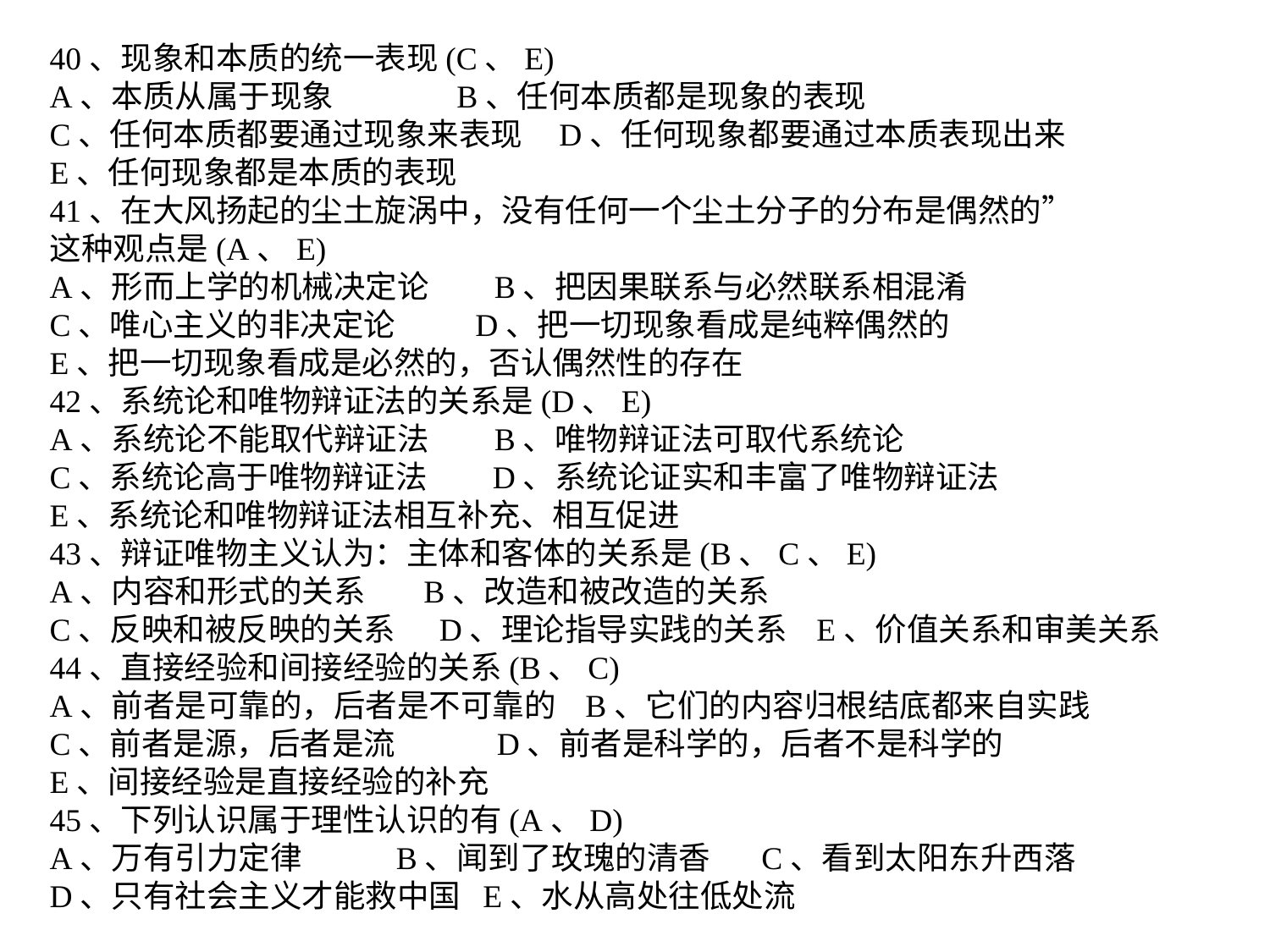

40、现象和本质的统一表现(C、E)
A、本质从属于现象                B、任何本质都是现象的表现
C、任何本质都要通过现象来表现    D、任何现象都要通过本质表现出来
E、任何现象都是本质的表现
41、在大风扬起的尘土旋涡中，没有任何一个尘土分子的分布是偶然的”
这种观点是(A、E)
A、形而上学的机械决定论        B、把因果联系与必然联系相混淆
C、唯心主义的非决定论          D、把一切现象看成是纯粹偶然的
E、把一切现象看成是必然的，否认偶然性的存在
42、系统论和唯物辩证法的关系是(D、E)
A、系统论不能取代辩证法        B、唯物辩证法可取代系统论
C、系统论高于唯物辩证法        D、系统论证实和丰富了唯物辩证法
E、系统论和唯物辩证法相互补充、相互促进
43、辩证唯物主义认为：主体和客体的关系是(B、C、E)
A、内容和形式的关系       B、改造和被改造的关系
C、反映和被反映的关系     D、理论指导实践的关系   E、价值关系和审美关系
44、直接经验和间接经验的关系(B、C)
A、前者是可靠的，后者是不可靠的   B、它们的内容归根结底都来自实践
C、前者是源，后者是流             D、前者是科学的，后者不是科学的
E、间接经验是直接经验的补充
45、下列认识属于理性认识的有(A、D)
A、万有引力定律            B、闻到了玫瑰的清香      C、看到太阳东升西落
D、只有社会主义才能救中国  E、水从高处往低处流